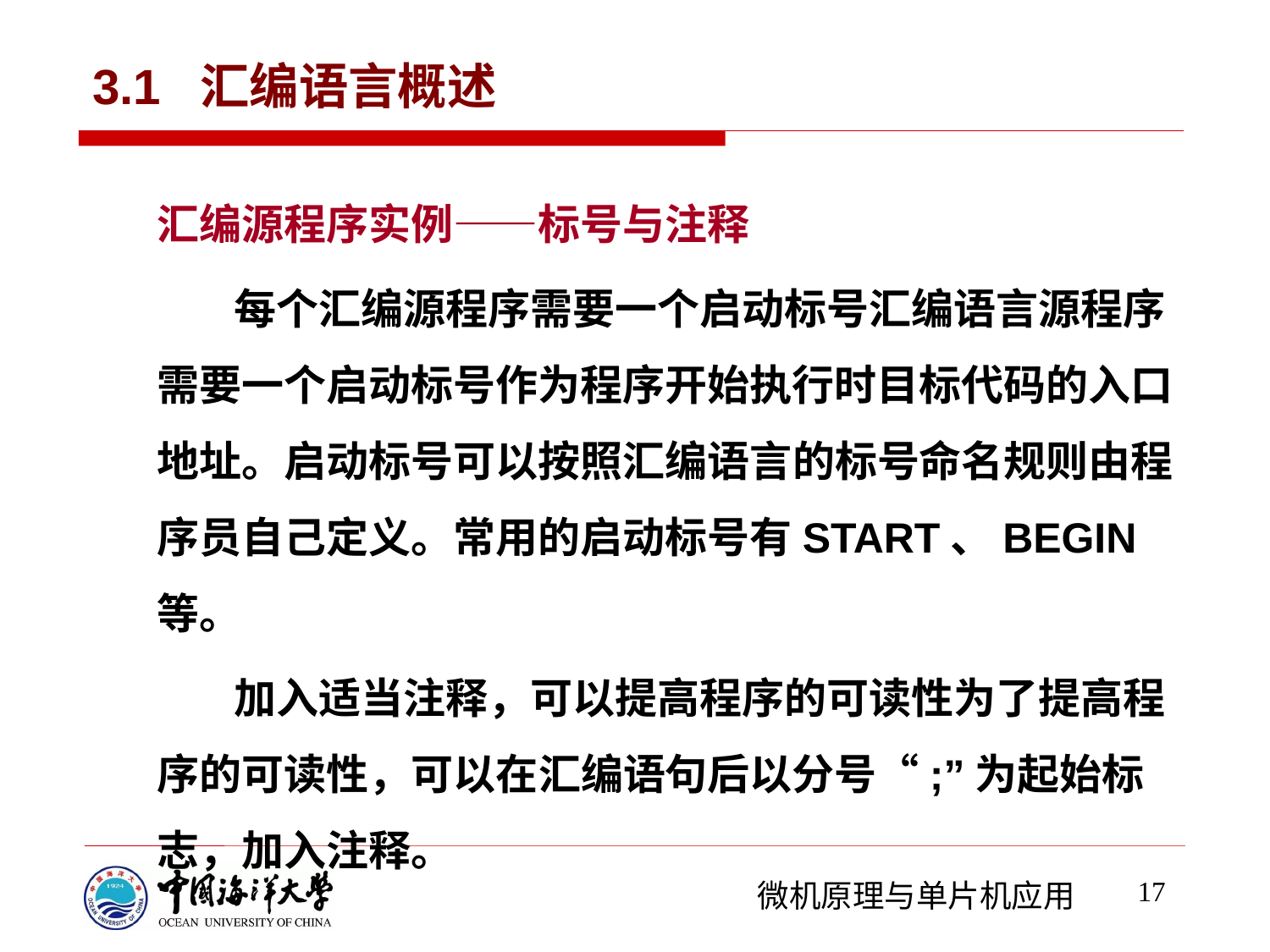

# 3.1  汇编语言概述
汇编源程序实例——标号与注释
       每个汇编源程序需要一个启动标号汇编语言源程序需要一个启动标号作为程序开始执行时目标代码的入口地址。启动标号可以按照汇编语言的标号命名规则由程序员自己定义。常用的启动标号有START、BEGIN等。
       加入适当注释，可以提高程序的可读性为了提高程序的可读性，可以在汇编语句后以分号“;”为起始标志，加入注释。
17